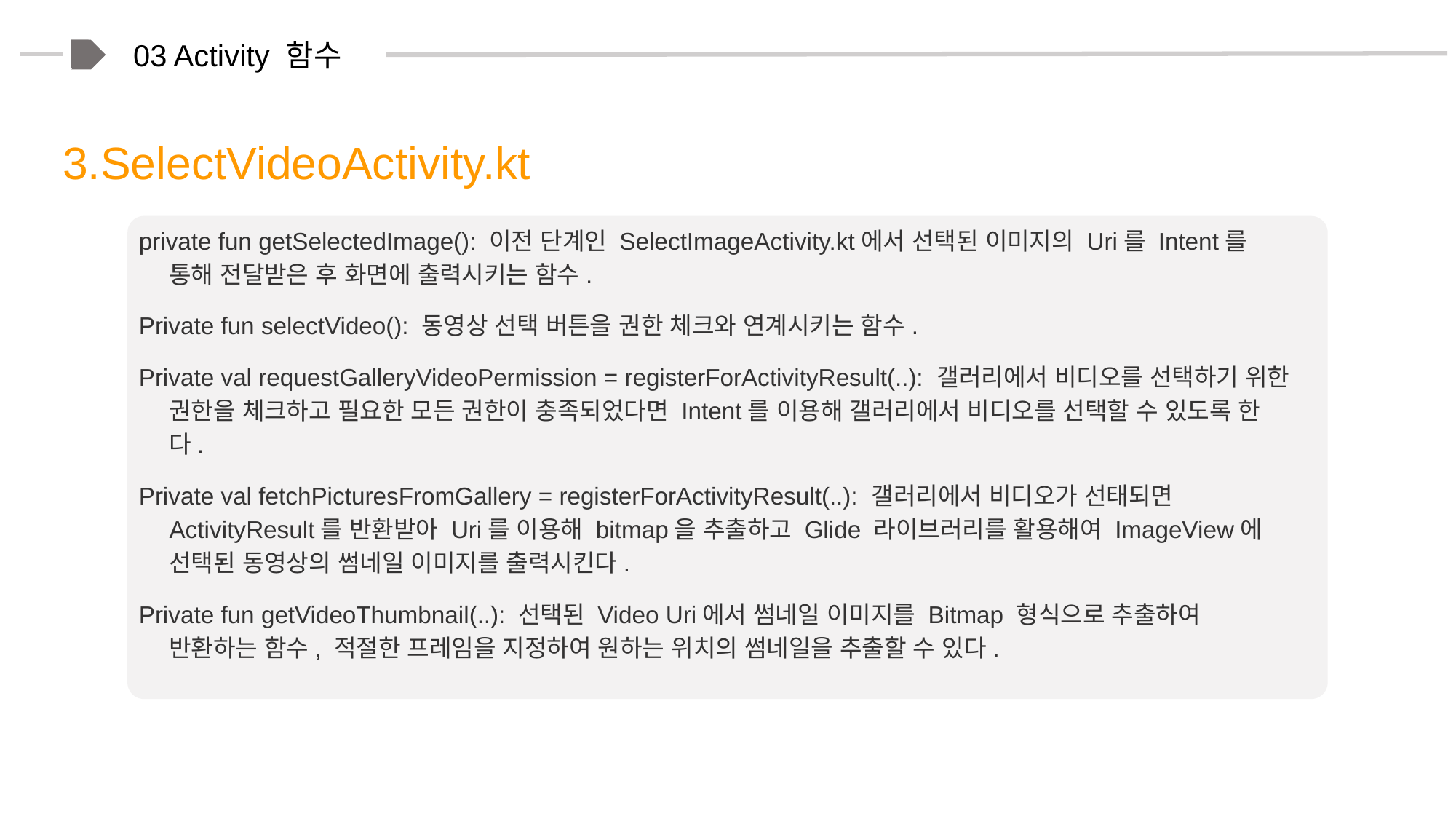

03 Activity 함수

3.SelectVideoActivity.kt
private fun getSelectedImage(): 이전 단계인 SelectImageActivity.kt에서 선택된 이미지의 Uri를 Intent를 통해 전달받은 후 화면에 출력시키는 함수.
Private fun selectVideo(): 동영상 선택 버튼을 권한 체크와 연계시키는 함수.
Private val requestGalleryVideoPermission = registerForActivityResult(..): 갤러리에서 비디오를 선택하기 위한 권한을 체크하고 필요한 모든 권한이 충족되었다면 Intent를 이용해 갤러리에서 비디오를 선택할 수 있도록 한다.
Private val fetchPicturesFromGallery = registerForActivityResult(..): 갤러리에서 비디오가 선태되면 ActivityResult를 반환받아 Uri를 이용해 bitmap을 추출하고 Glide 라이브러리를 활용해여 ImageView에 선택된 동영상의 썸네일 이미지를 출력시킨다.
Private fun getVideoThumbnail(..): 선택된 Video Uri에서 썸네일 이미지를 Bitmap 형식으로 추출하여 반환하는 함수, 적절한 프레임을 지정하여 원하는 위치의 썸네일을 추출할 수 있다.